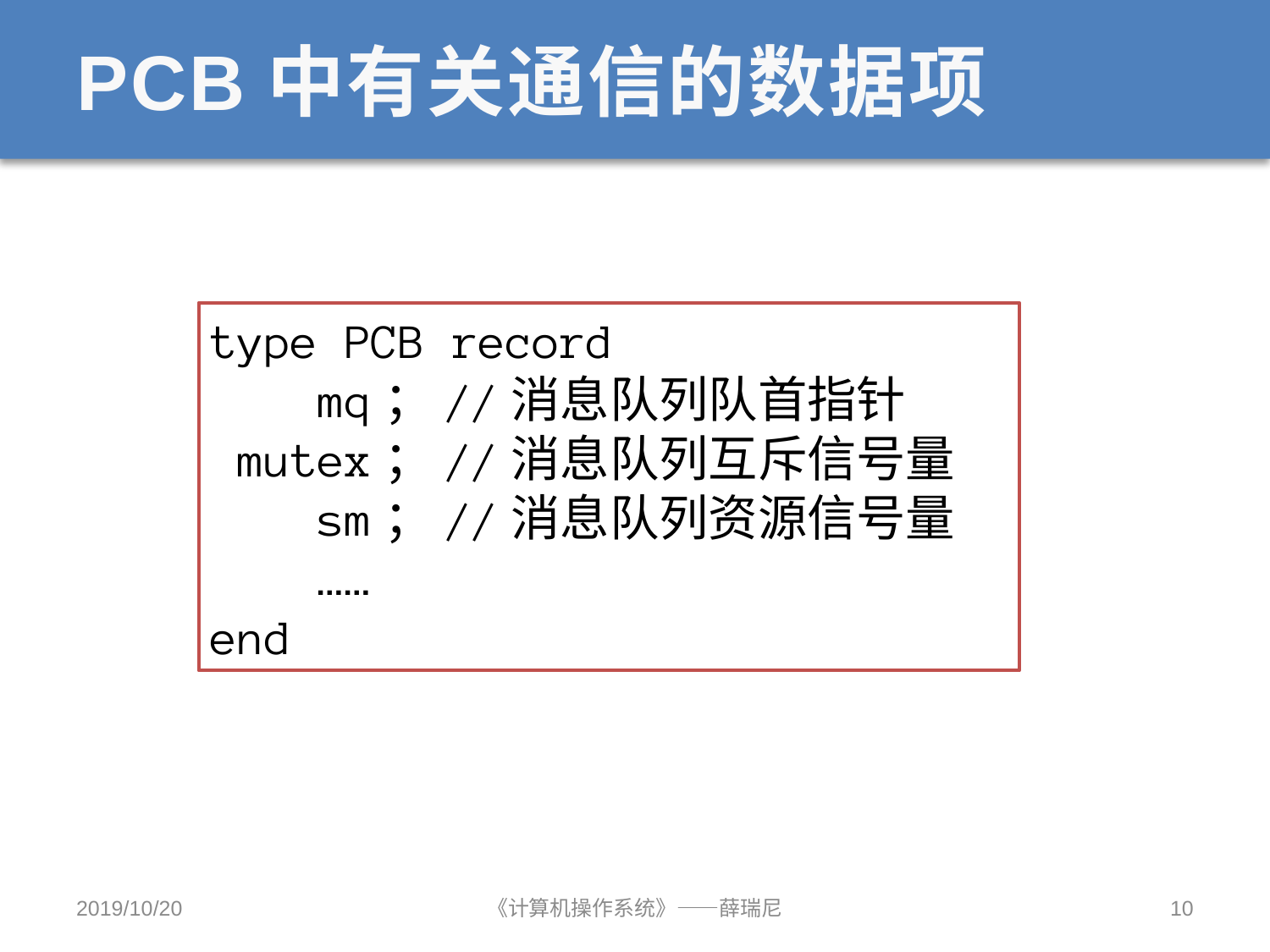

# PCB中有关通信的数据项
type PCB record
    mq；//消息队列队首指针
 mutex；//消息队列互斥信号量
    sm；//消息队列资源信号量
    ……
end
2019/10/20
《计算机操作系统》——薛瑞尼
10